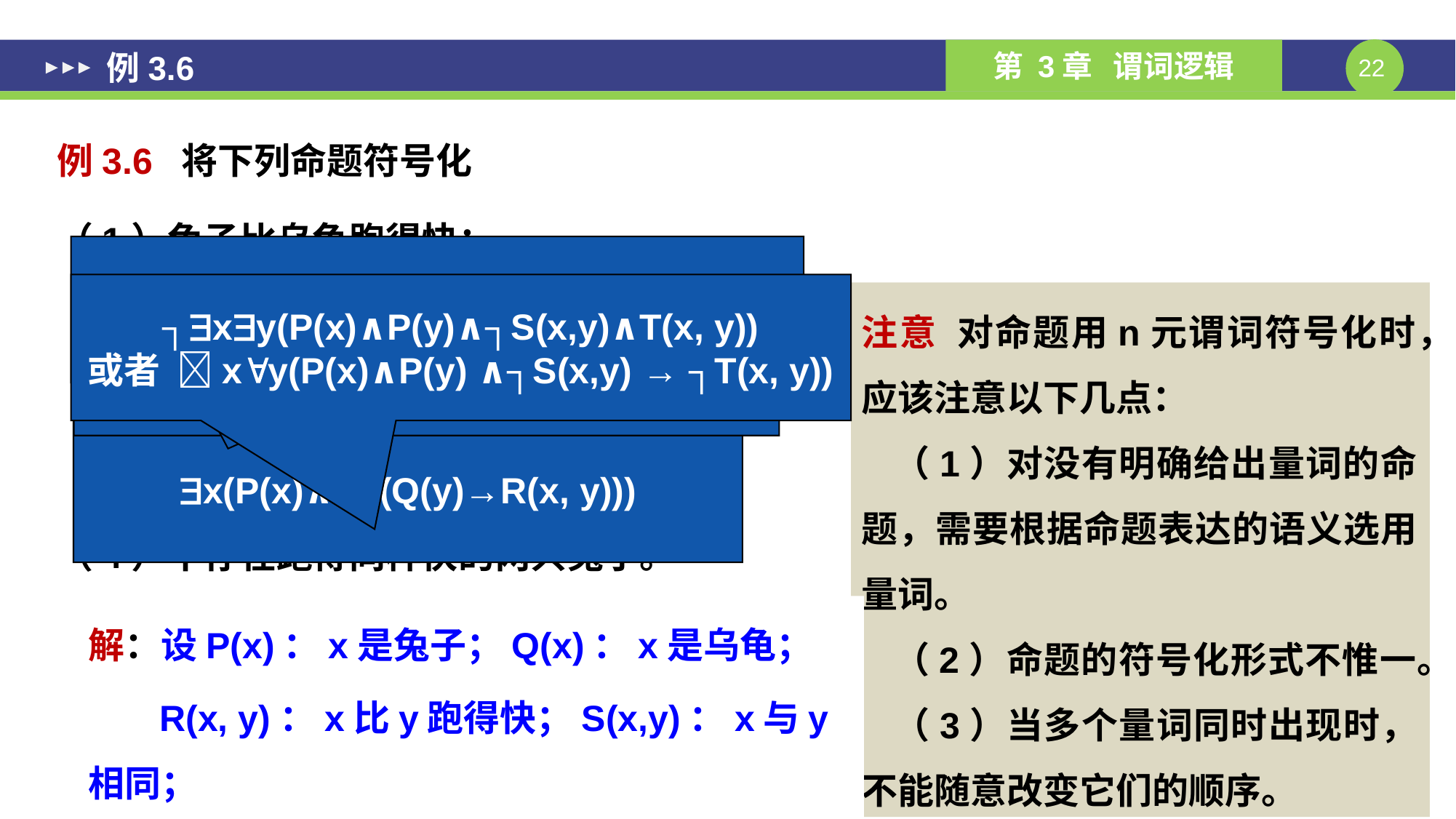

例3.6
例3.6  将下列命题符号化
（1）兔子比乌龟跑得快；

（2）有的兔子比所有乌龟跑得快；

（3）并不是所有的兔子都比乌龟跑得快；

（4）不存在跑得同样快的两只兔子。
┐∀x ∀y(P(x)∧Q(y)→R(x, y))
或者  ∃x∃y(P(x)∧Q(y)∧┐R(x, y))
┐∃x∃y(P(x)∧P(y)∧┐S(x,y)∧T(x, y))
或者  ∀x∀y(P(x)∧P(y) ∧┐S(x,y) → ┐T(x, y))
注意  对命题用n元谓词符号化时，应该注意以下几点：
（1）对没有明确给出量词的命题，需要根据命题表达的语义选用量词。
（2）命题的符号化形式不惟一。
（3）当多个量词同时出现时，不能随意改变它们的顺序。
∀x∀y(P(x)∧Q(y)→R(x, y))
∃x(P(x)∧∀y(Q(y)→R(x, y)))
解：设P(x)：x是兔子；Q(x)：x是乌龟；
       R(x, y)：x比y跑得快；S(x,y)：x与y相同；
       T(x, y)：x与y跑得同样快。